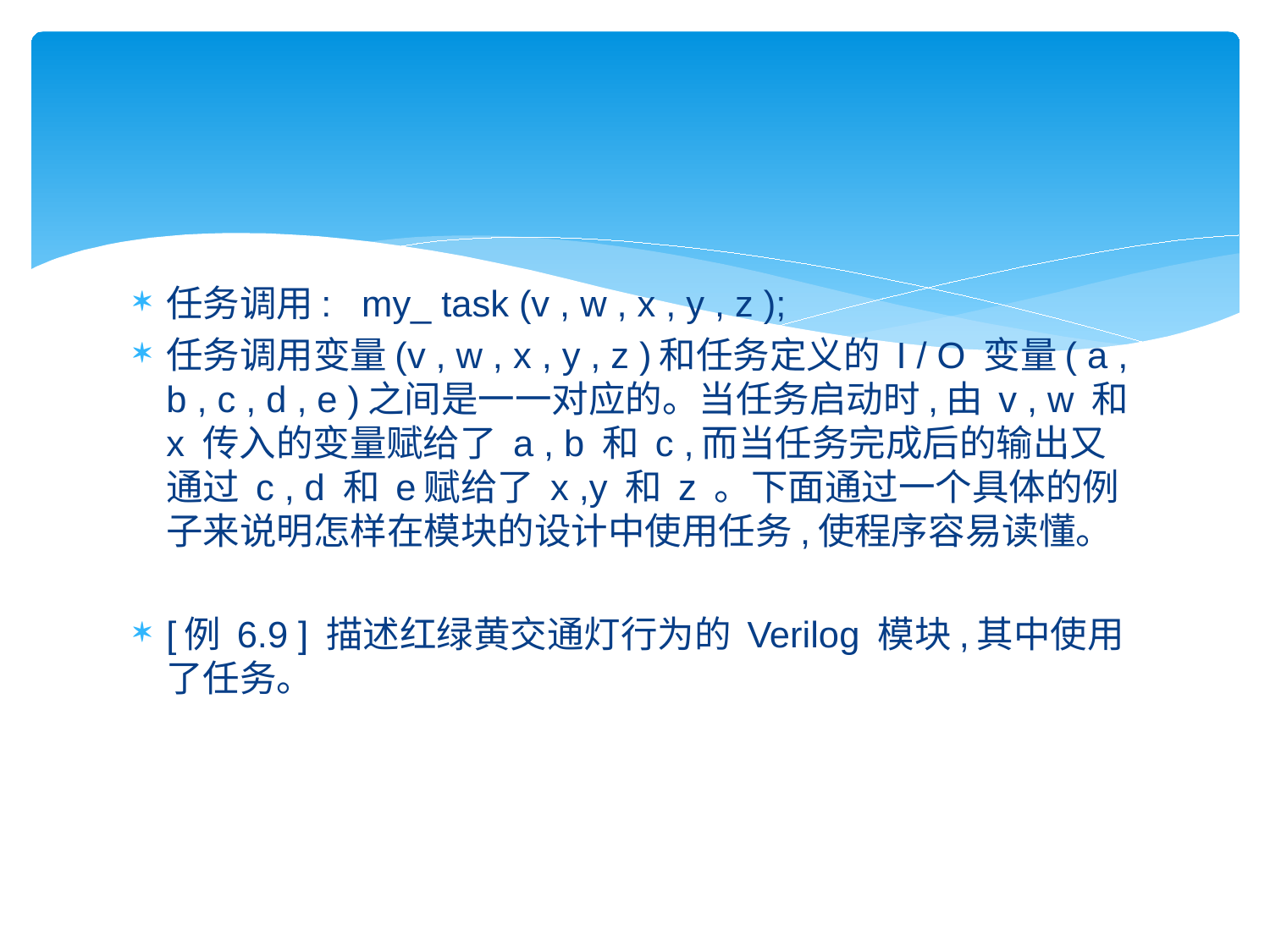

#
任务调用:   my_ task (v , w , x , y , z );
任务调用变量(v , w , x , y , z )和任务定义的 I / O 变量( a , b , c , d , e )之间是一一对应的。当任务启动时,由 v , w 和 x 传入的变量赋给了 a , b 和 c ,而当任务完成后的输出又通过 c , d 和 e赋给了 x ,y 和 z 。下面通过一个具体的例子来说明怎样在模块的设计中使用任务,使程序容易读懂。

[例 6.9 ] 描述红绿黄交通灯行为的 Verilog 模块,其中使用了任务。